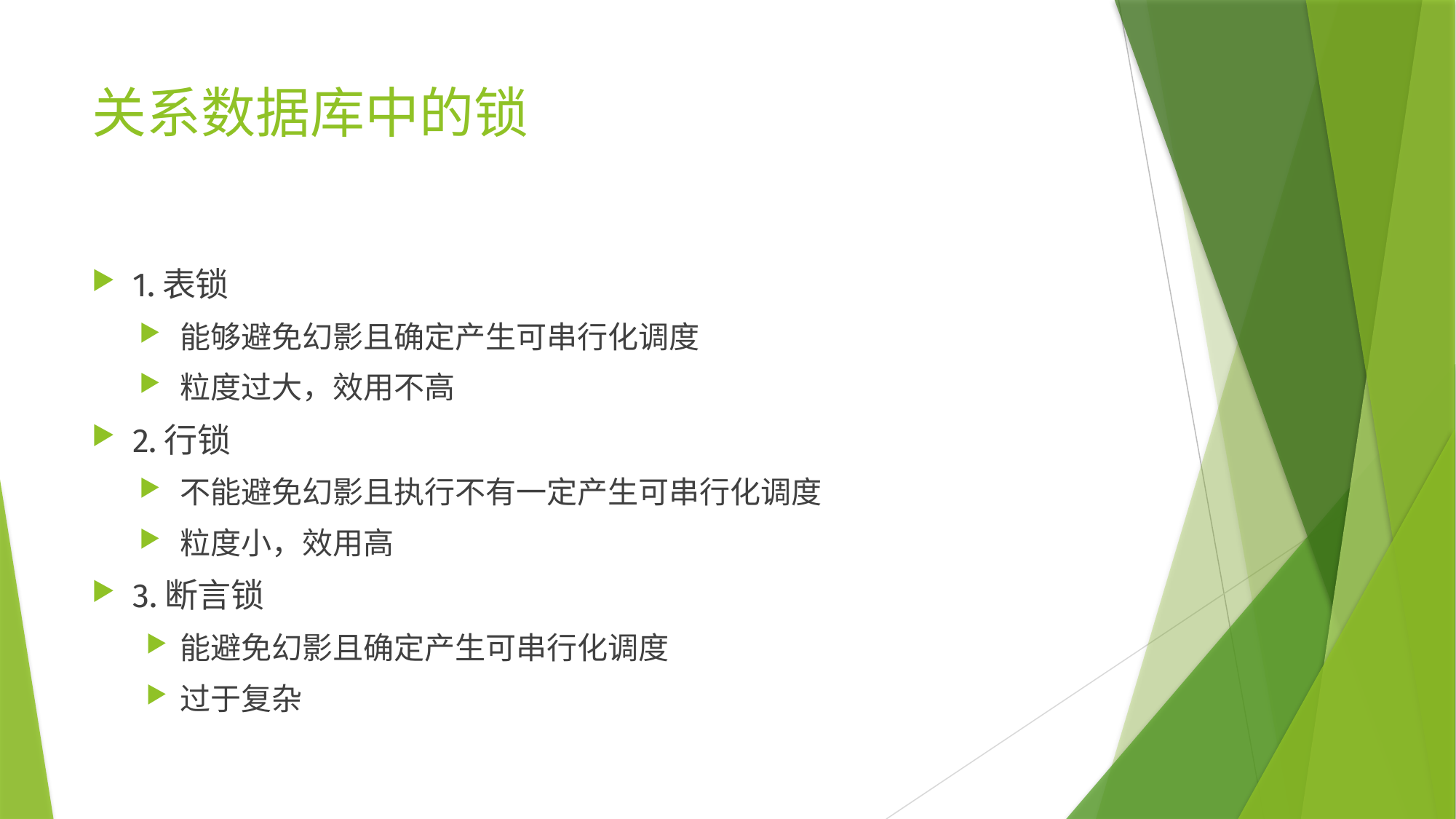

# 关系数据库中的锁
1.表锁
能够避免幻影且确定产生可串行化调度
粒度过大，效用不高
2.行锁
不能避免幻影且执行不有一定产生可串行化调度
粒度小，效用高
3.断言锁
能避免幻影且确定产生可串行化调度
过于复杂